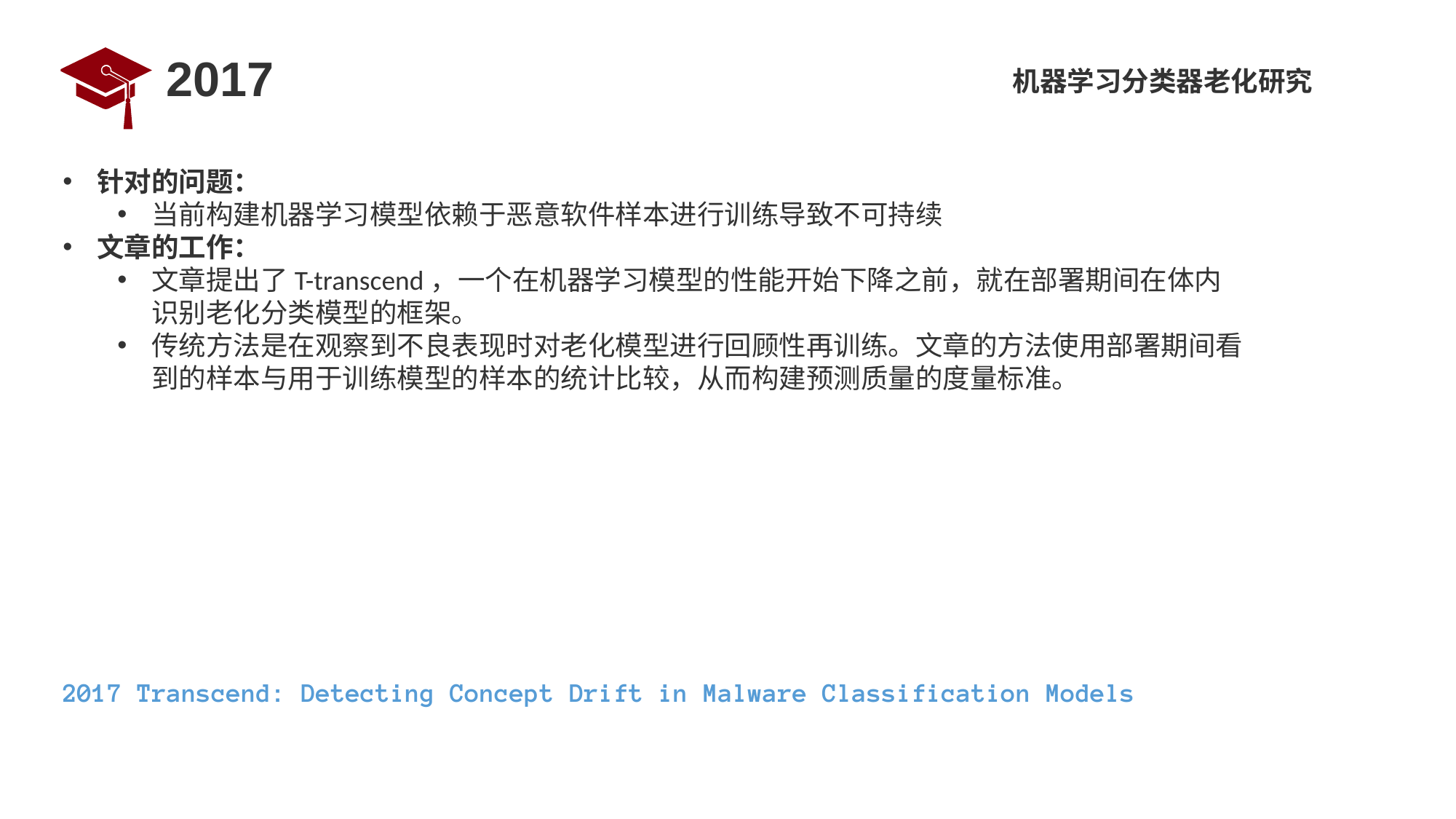

# 2017
机器学习分类器老化研究
针对的问题：
当前构建机器学习模型依赖于恶意软件样本进行训练导致不可持续
文章的工作：
文章提出了T-transcend，一个在机器学习模型的性能开始下降之前，就在部署期间在体内识别老化分类模型的框架。
传统方法是在观察到不良表现时对老化模型进行回顾性再训练。文章的方法使用部署期间看到的样本与用于训练模型的样本的统计比较，从而构建预测质量的度量标准。
2017 Transcend: Detecting Concept Drift in Malware Classification Models